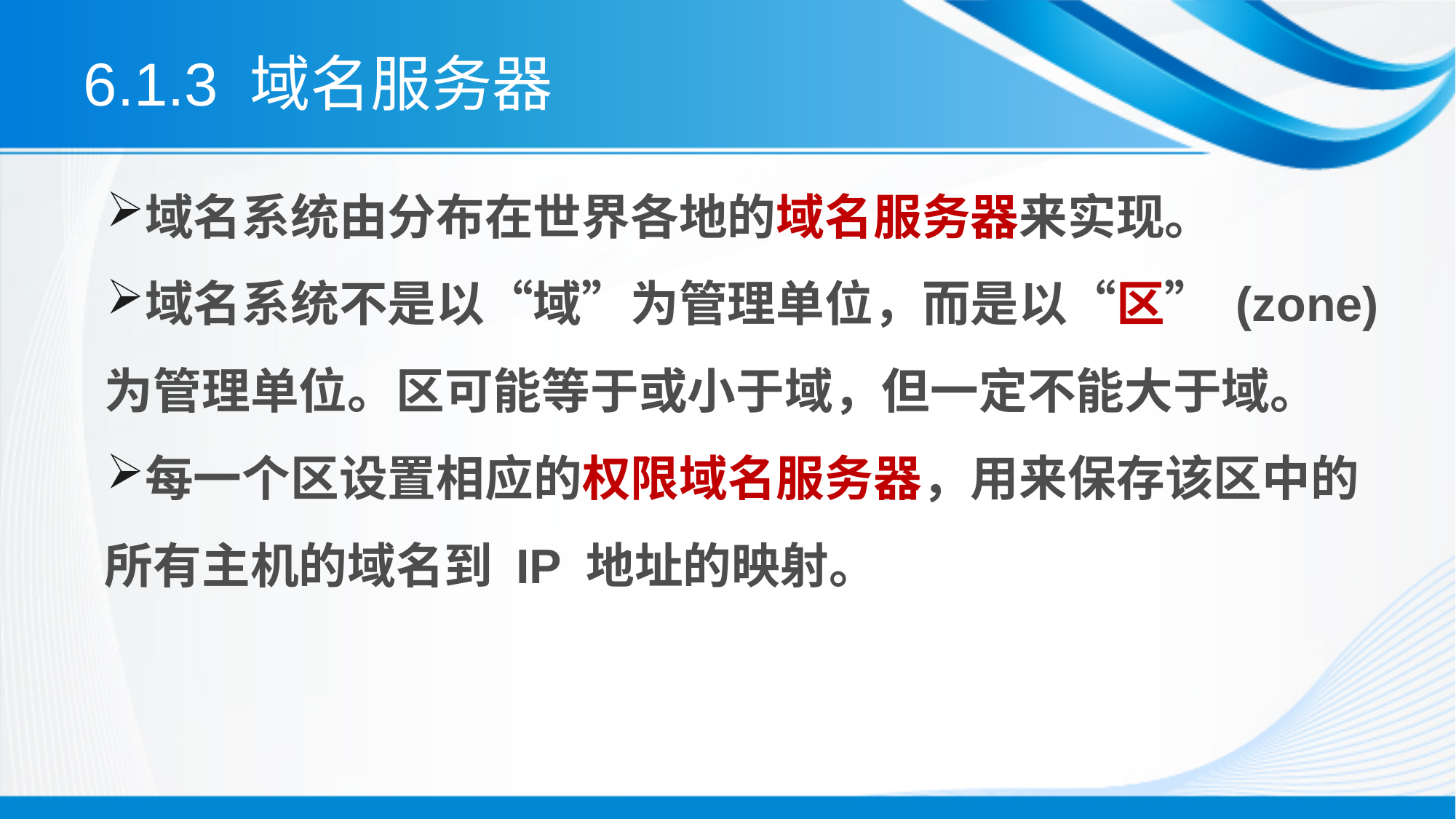

# 6.1.3 域名服务器
域名系统由分布在世界各地的域名服务器来实现。
域名系统不是以“域”为管理单位，而是以“区” (zone)为管理单位。区可能等于或小于域，但一定不能大于域。
每一个区设置相应的权限域名服务器，用来保存该区中的所有主机的域名到 IP 地址的映射。